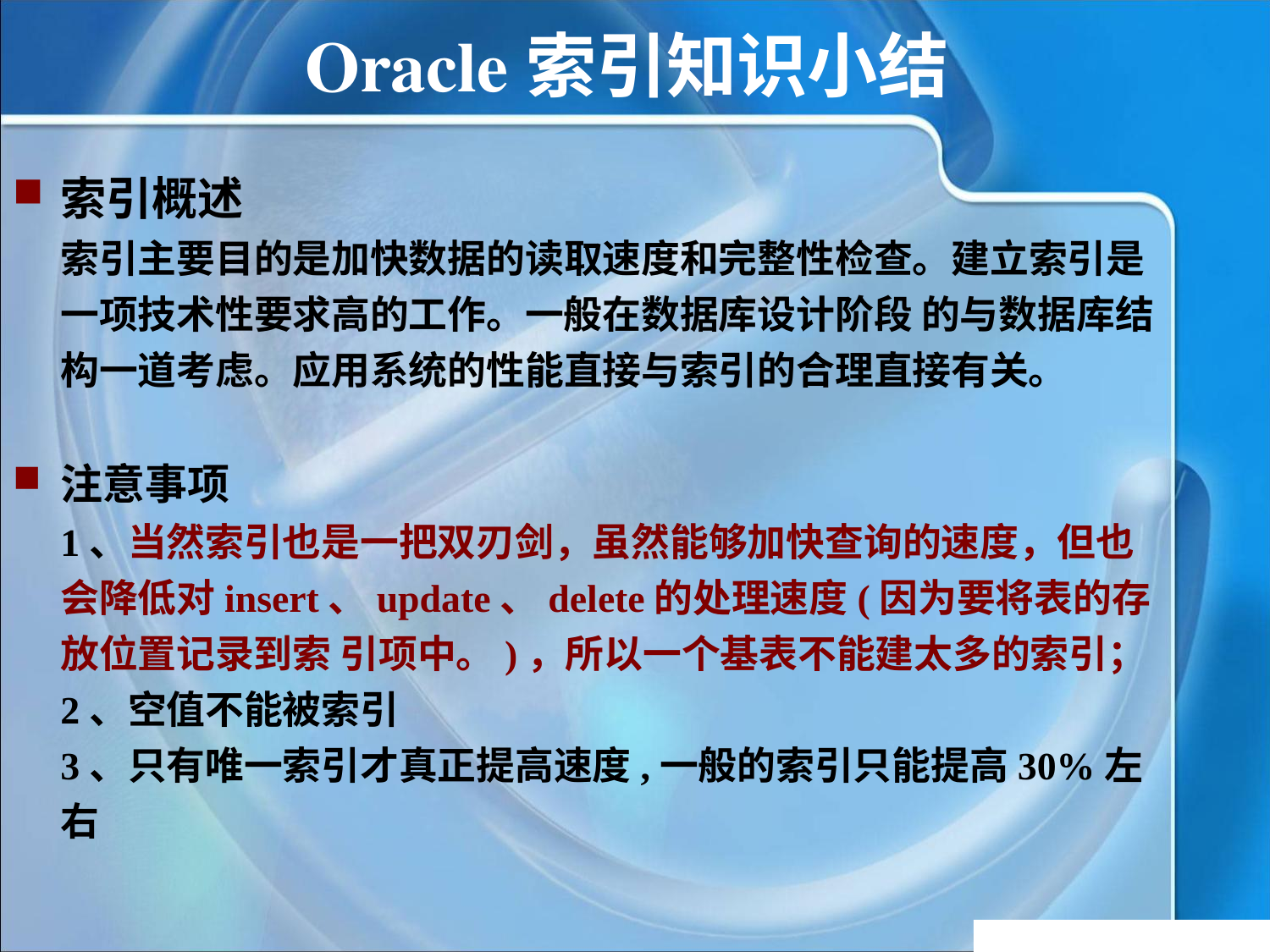

# Oracle索引知识小结
索引概述
索引主要目的是加快数据的读取速度和完整性检查。建立索引是一项技术性要求高的工作。一般在数据库设计阶段 的与数据库结构一道考虑。应用系统的性能直接与索引的合理直接有关。
注意事项
1、当然索引也是一把双刃剑，虽然能够加快查询的速度，但也会降低对insert、update、delete的处理速度(因为要将表的存放位置记录到索 引项中。)，所以一个基表不能建太多的索引；
2、空值不能被索引
3、只有唯一索引才真正提高速度,一般的索引只能提高30%左右
85